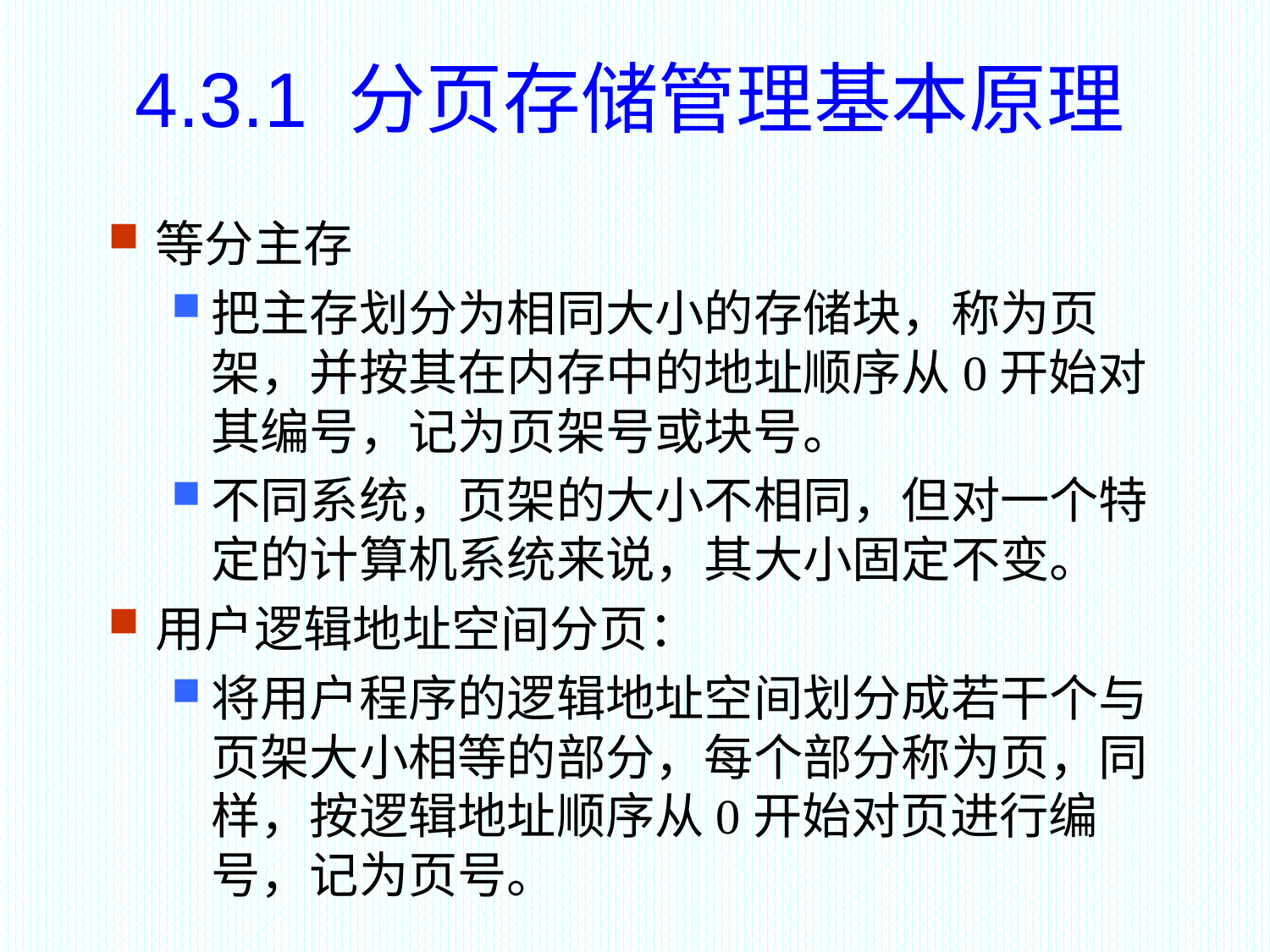

# 4.3.1 分页存储管理基本原理
等分主存
把主存划分为相同大小的存储块，称为页架，并按其在内存中的地址顺序从0开始对其编号，记为页架号或块号。
不同系统，页架的大小不相同，但对一个特定的计算机系统来说，其大小固定不变。
用户逻辑地址空间分页：
将用户程序的逻辑地址空间划分成若干个与页架大小相等的部分，每个部分称为页，同样，按逻辑地址顺序从0开始对页进行编号，记为页号。